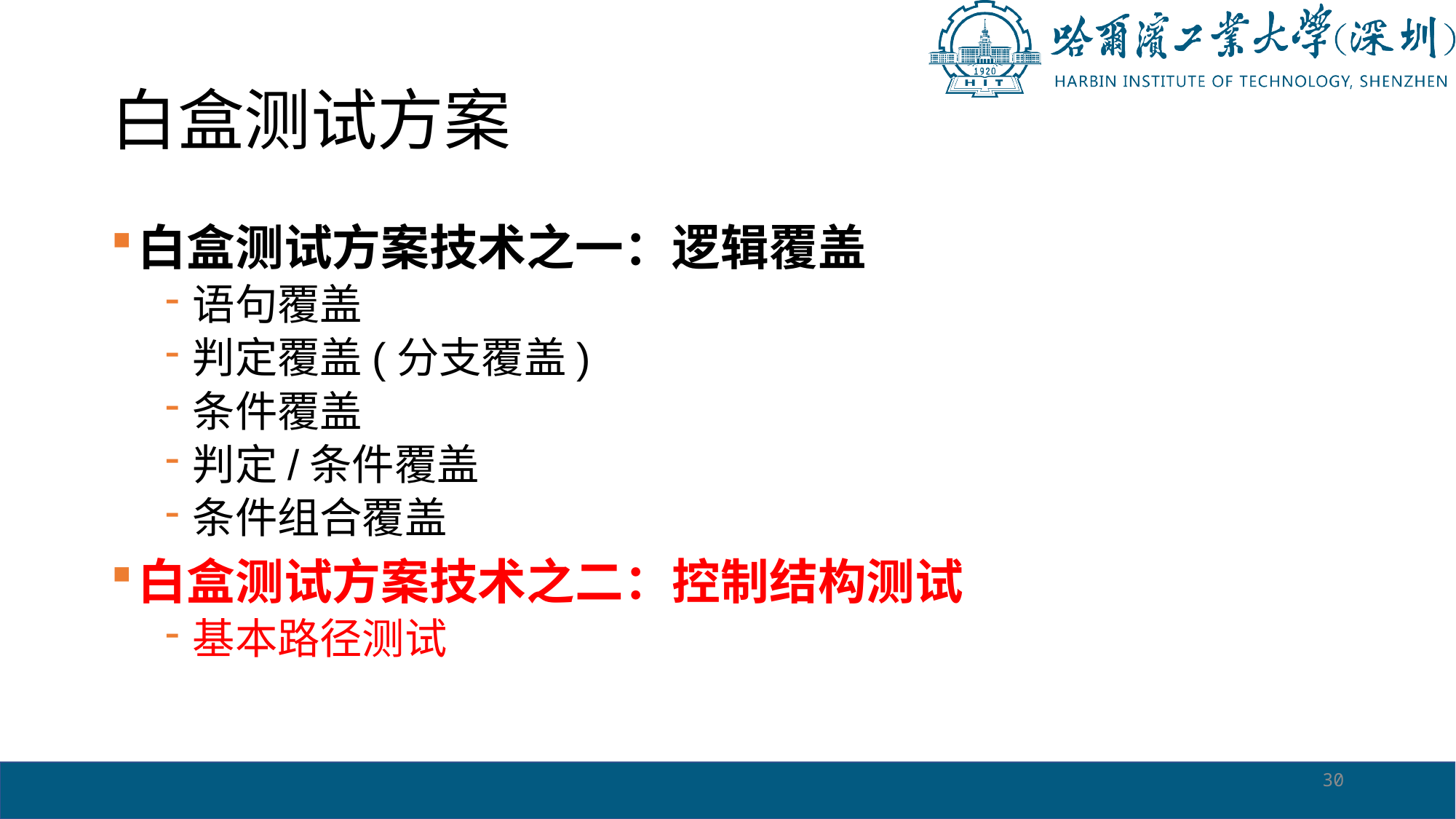

# 白盒测试方案
白盒测试方案技术之一：逻辑覆盖
语句覆盖
判定覆盖(分支覆盖)
条件覆盖
判定/条件覆盖
条件组合覆盖
白盒测试方案技术之二：控制结构测试
基本路径测试

30